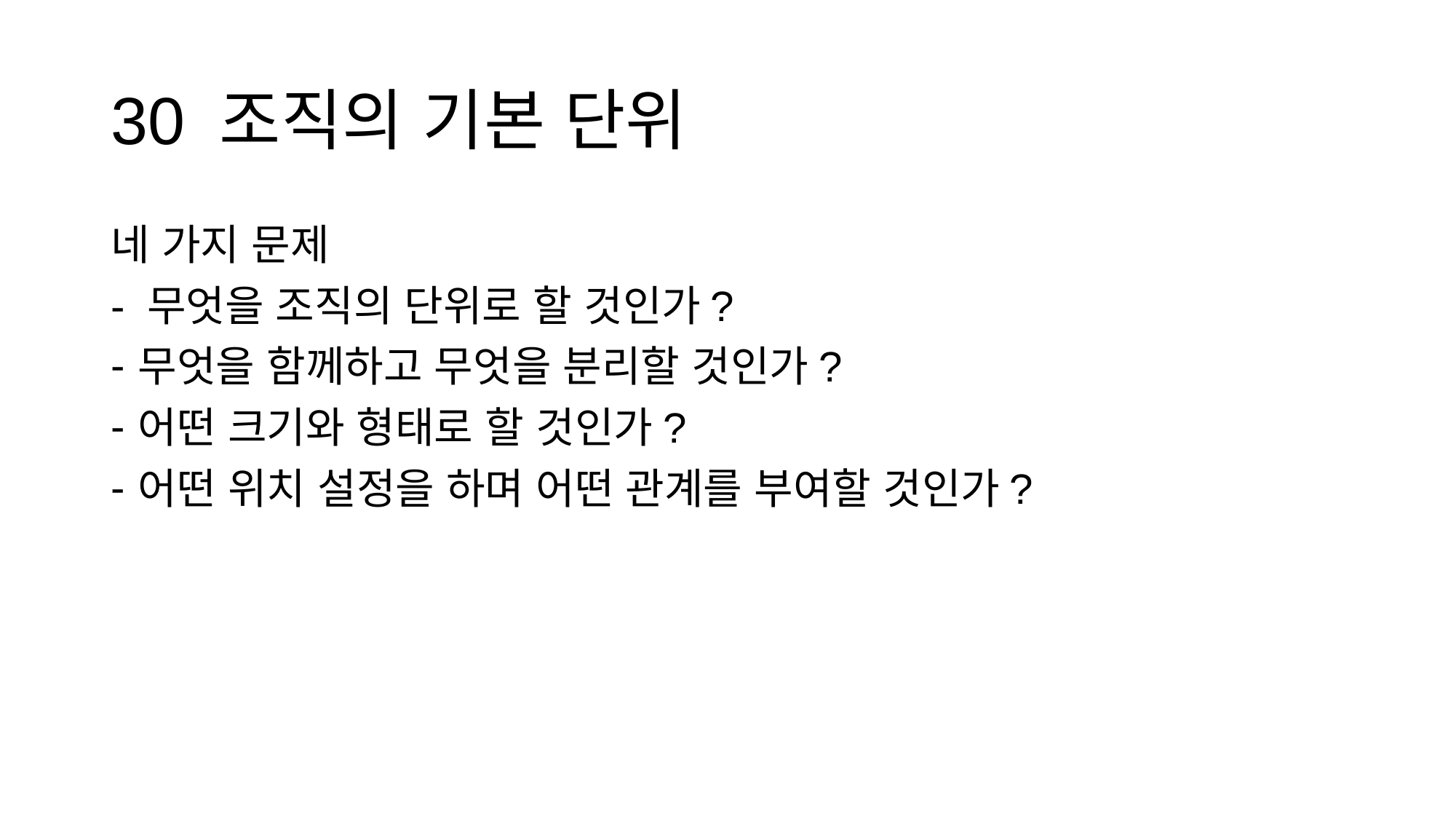

# 30 조직의 기본 단위
네 가지 문제
- 무엇을 조직의 단위로 할 것인가?
무엇을 함께하고 무엇을 분리할 것인가?
어떤 크기와 형태로 할 것인가?
어떤 위치 설정을 하며 어떤 관계를 부여할 것인가?